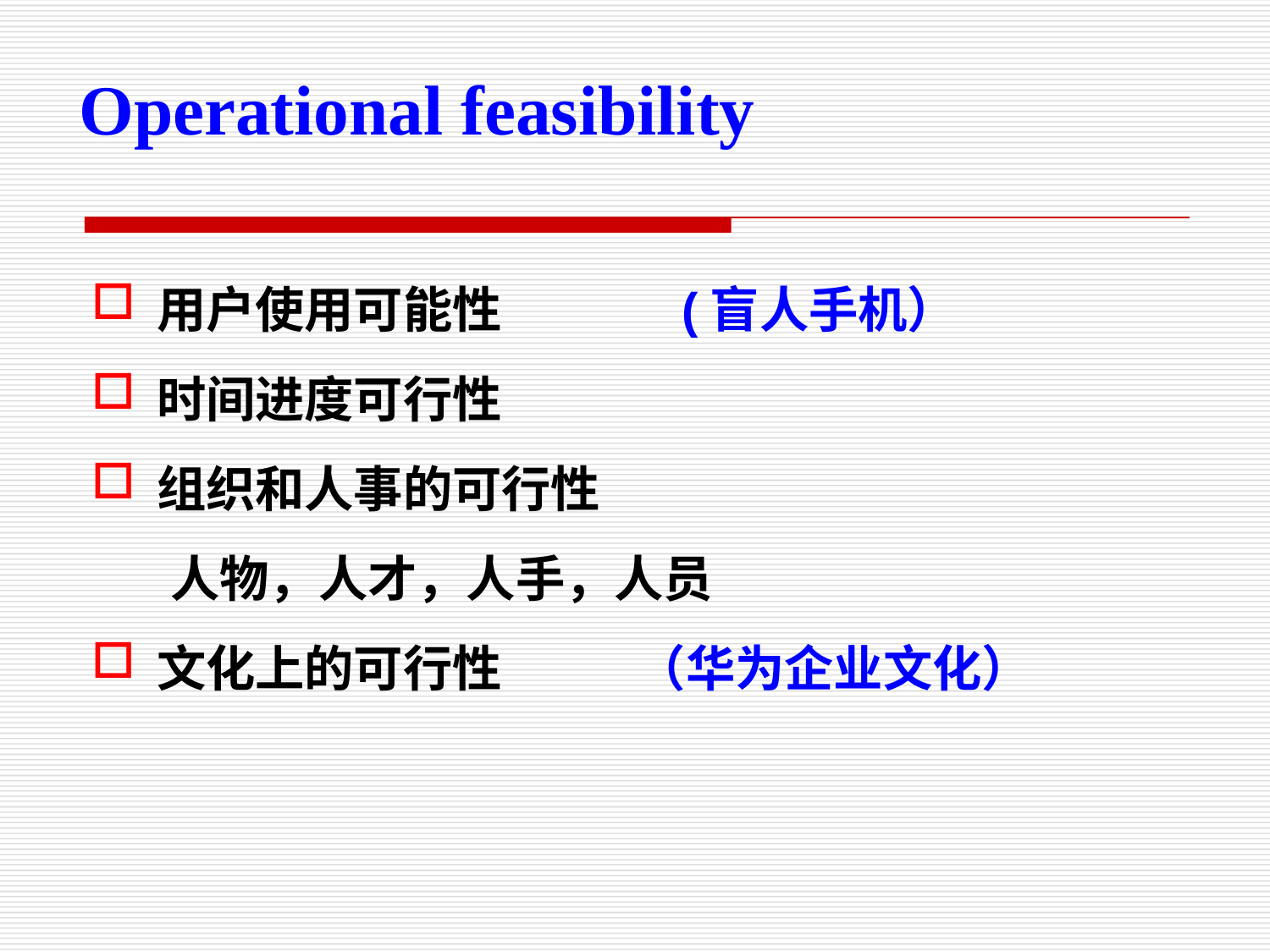

Operational feasibility
用户使用可能性               (盲人手机）
时间进度可行性
组织和人事的可行性
      人物，人才，人手，人员
文化上的可行性            （华为企业文化）